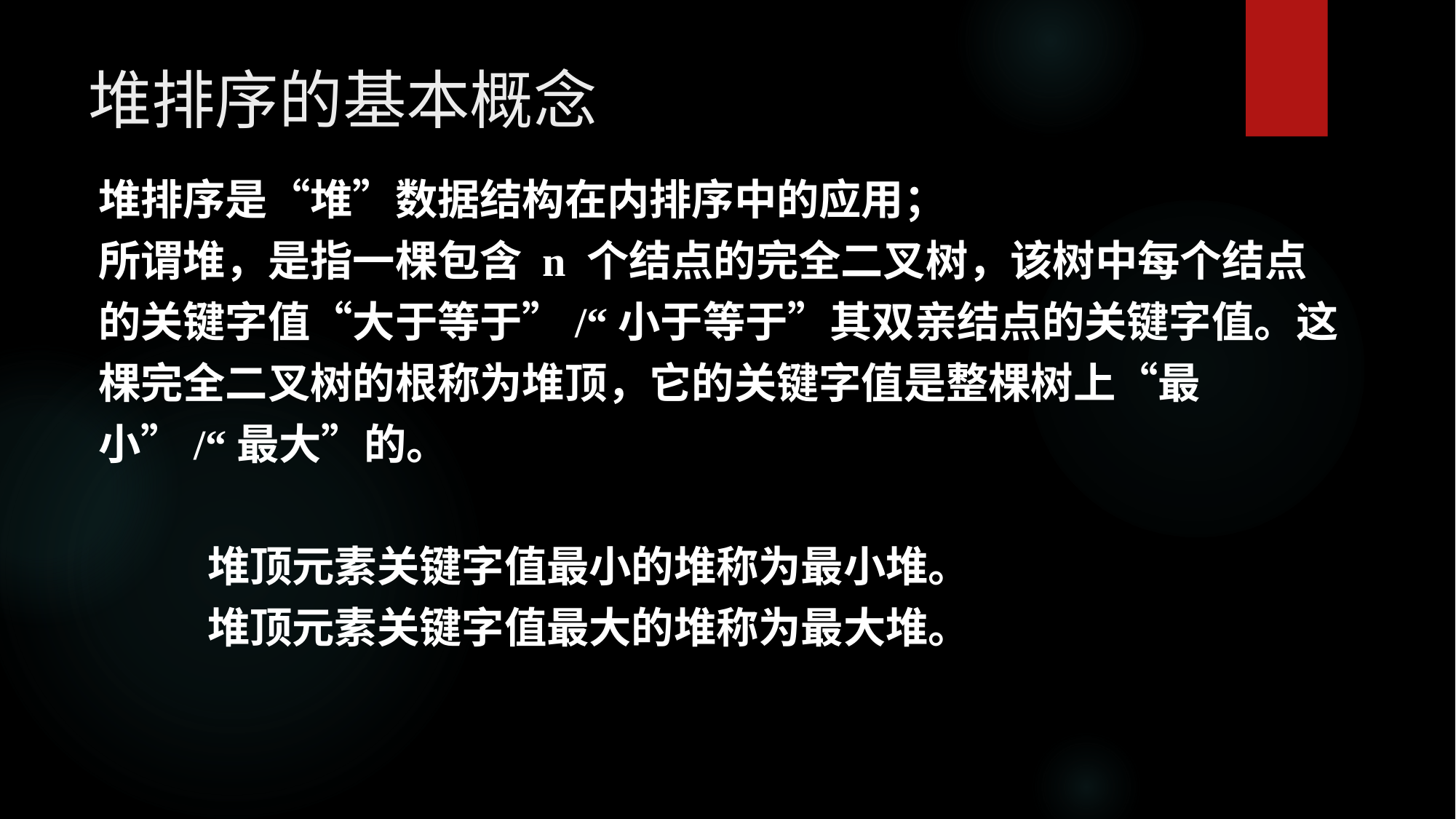

# 堆排序的基本概念
堆排序是“堆”数据结构在内排序中的应用；
所谓堆，是指一棵包含 n 个结点的完全二叉树，该树中每个结点的关键字值“大于等于”/“小于等于”其双亲结点的关键字值。这棵完全二叉树的根称为堆顶，它的关键字值是整棵树上“最小”/“最大”的。

	堆顶元素关键字值最小的堆称为最小堆。
	堆顶元素关键字值最大的堆称为最大堆。